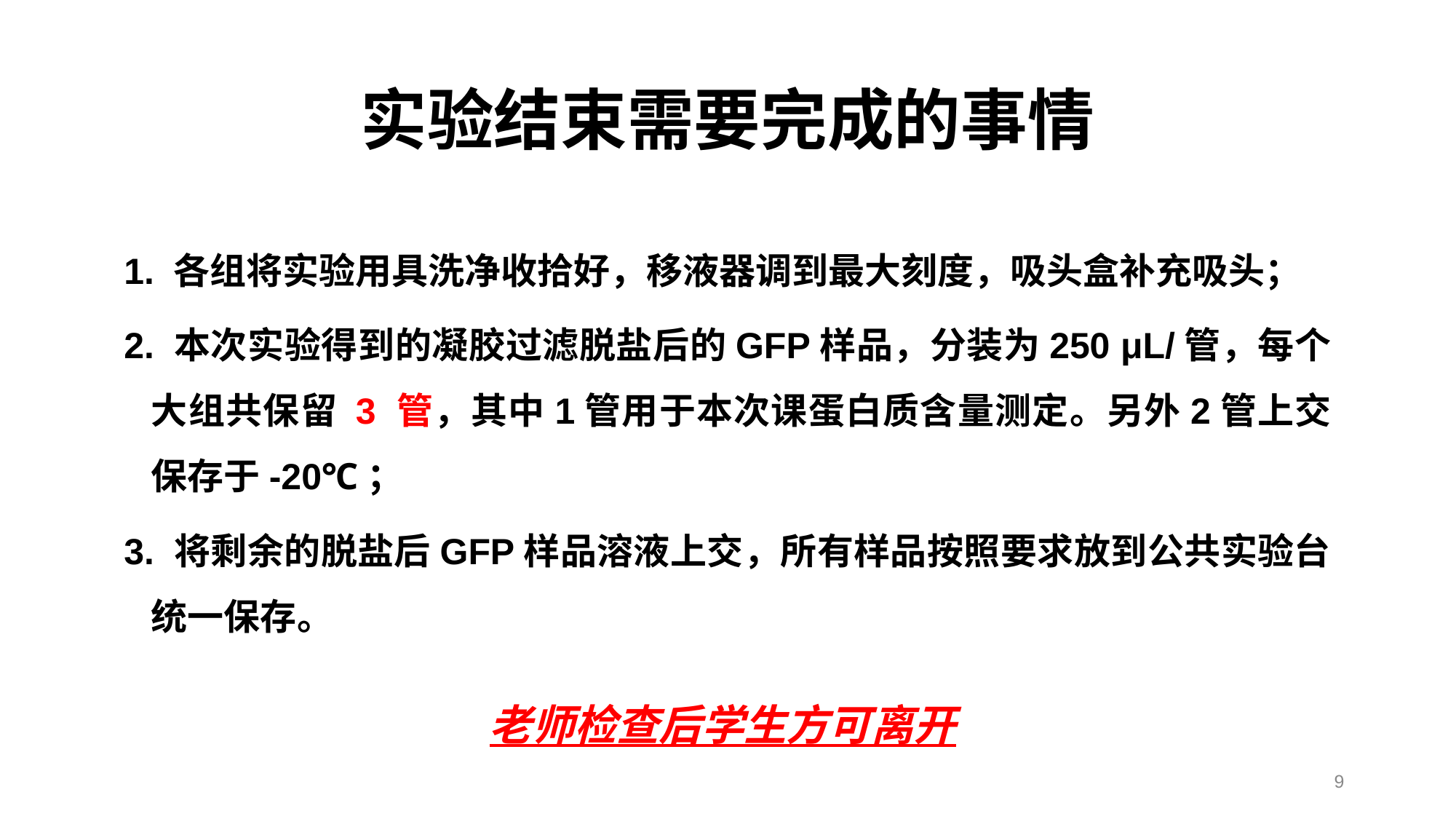

# 实验结束需要完成的事情
1. 各组将实验用具洗净收拾好，移液器调到最大刻度，吸头盒补充吸头；
2. 本次实验得到的凝胶过滤脱盐后的GFP样品，分装为250 μL/管，每个大组共保留 3 管，其中1管用于本次课蛋白质含量测定。另外2管上交保存于-20℃；
3. 将剩余的脱盐后GFP样品溶液上交，所有样品按照要求放到公共实验台统一保存。
老师检查后学生方可离开
9